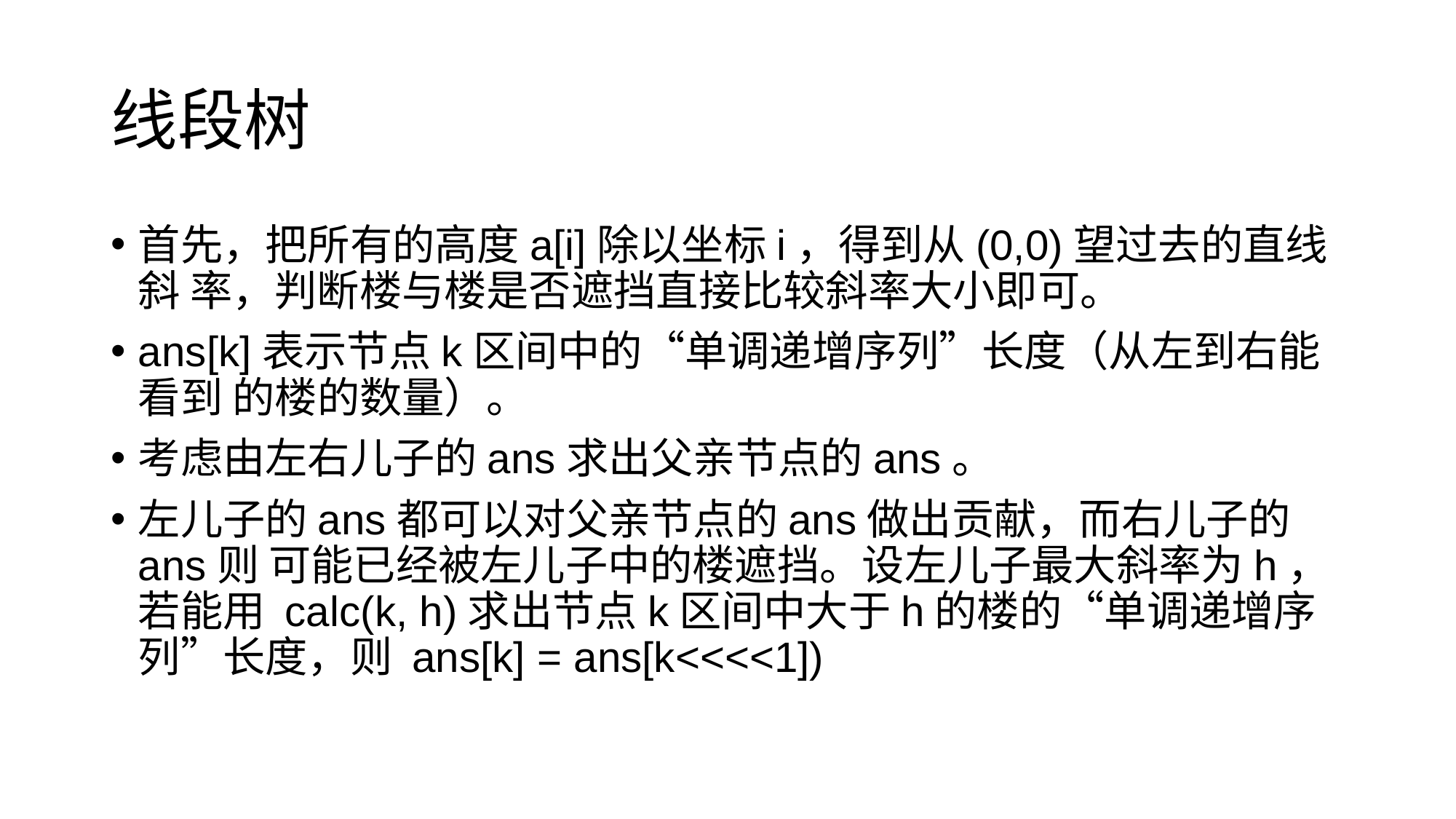

# 线段树
⾸先，把所有的⾼度a[i]除以坐标i，得到从(0,0)望过去的直线斜 率，判断楼与楼是否遮挡直接⽐较斜率⼤⼩即可。
ans[k]表示节点k区间中的“单调递增序列”⻓度（从左到右能看到 的楼的数量）。
考虑由左右⼉⼦的ans求出⽗亲节点的ans。
左⼉⼦的ans都可以对⽗亲节点的ans做出贡献，⽽右⼉⼦的ans则 可能已经被左⼉⼦中的楼遮挡。设左⼉⼦最⼤斜率为h，若能⽤ calc(k, h)求出节点k区间中⼤于h的楼的“单调递增序列”⻓度，则 ans[k] = ans[k<<<<1])